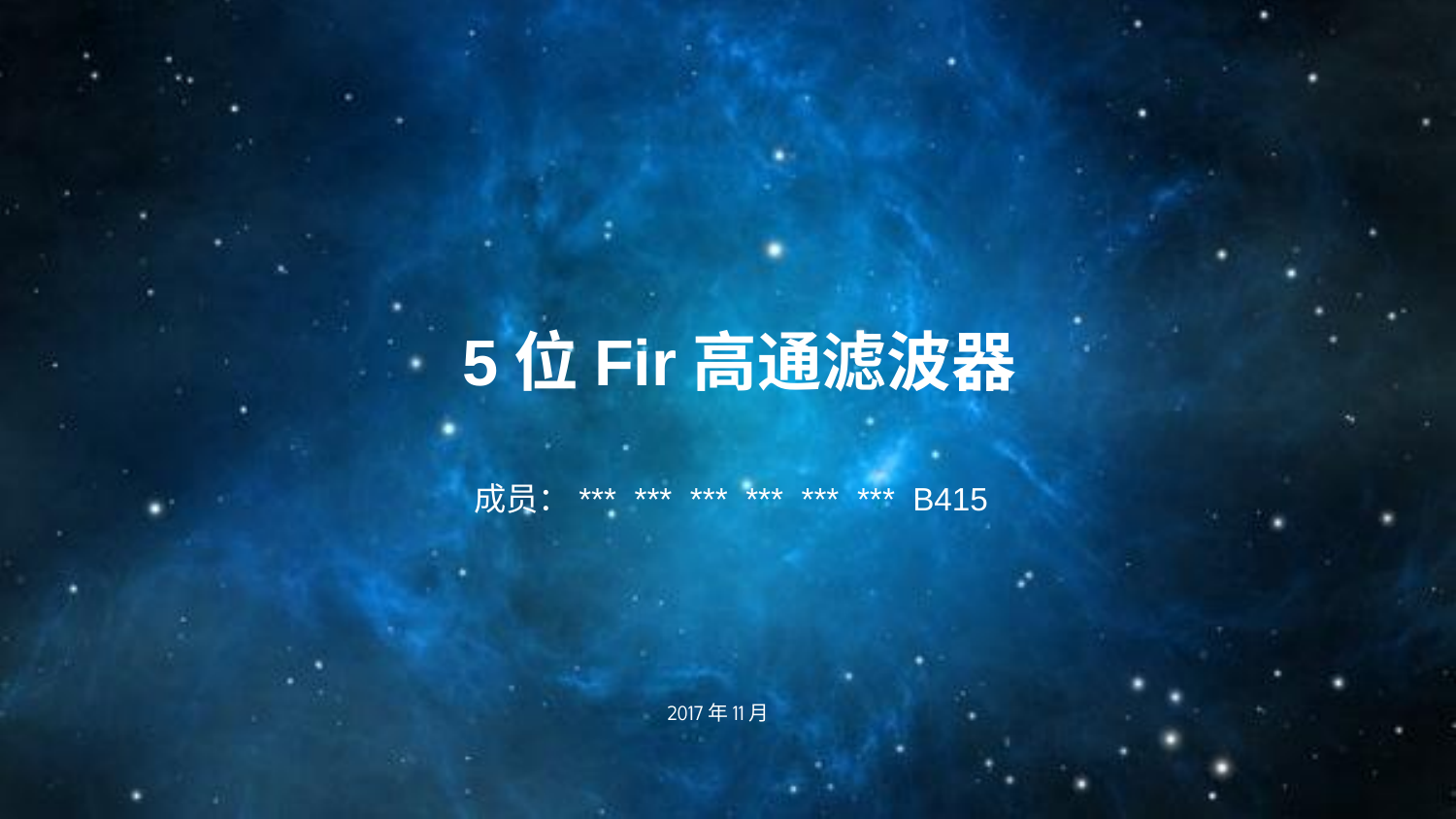

5位Fir高通滤波器
成员：***  ***  ***  ***  ***  ***  B415
2017年11月